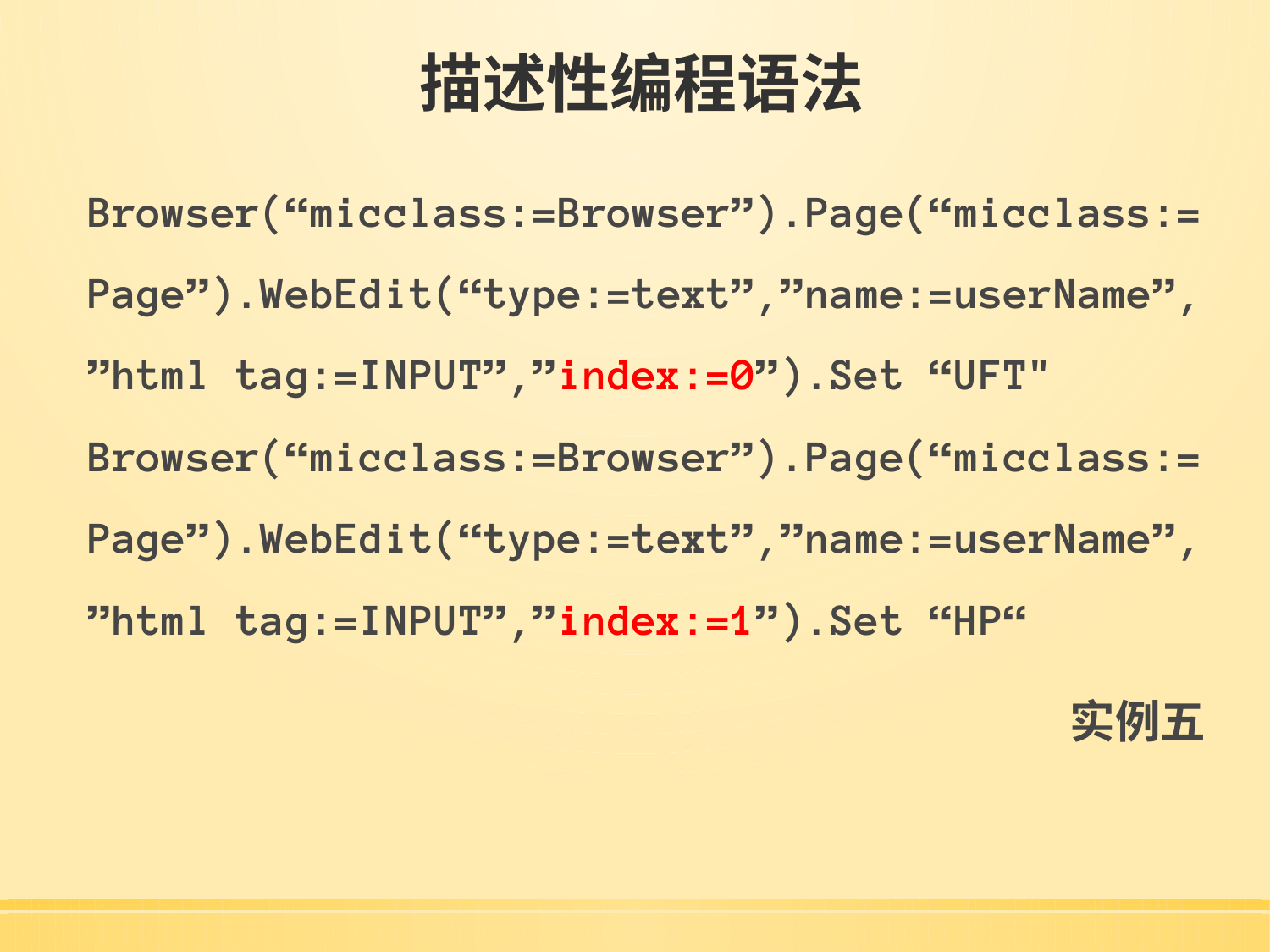

# 描述性编程语法
Browser(“micclass:=Browser”).Page(“micclass:=Page”).WebEdit(“type:=text”,”name:=userName”,”html tag:=INPUT”,”index:=0”).Set “UFT"     Browser(“micclass:=Browser”).Page(“micclass:=Page”).WebEdit(“type:=text”,”name:=userName”,”html tag:=INPUT”,”index:=1”).Set “HP“
实例五